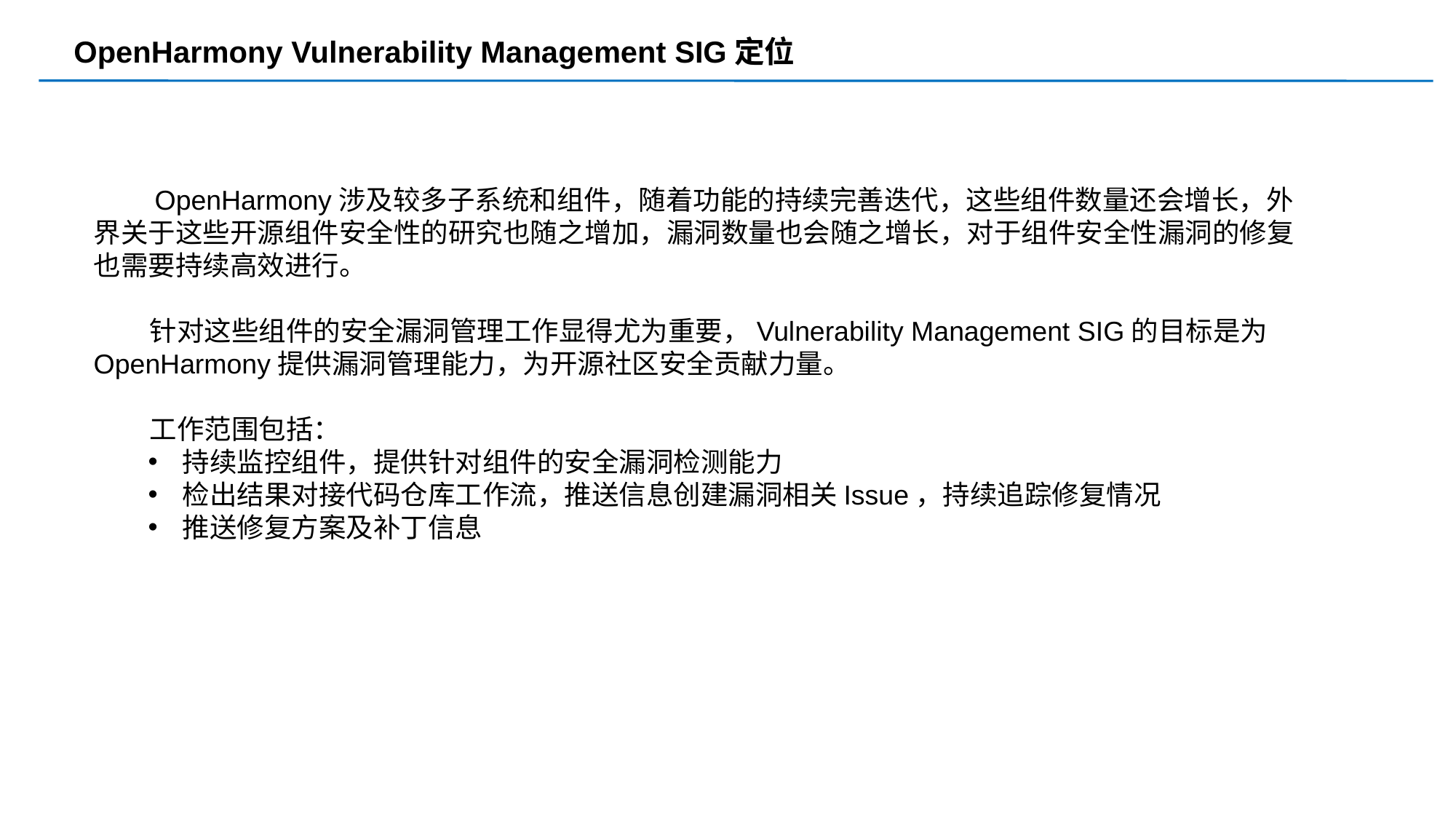

OpenHarmony Vulnerability Management SIG定位

        OpenHarmony涉及较多子系统和组件，随着功能的持续完善迭代，这些组件数量还会增长，外界关于这些开源组件安全性的研究也随之增加，漏洞数量也会随之增长，对于组件安全性漏洞的修复也需要持续高效进行。

        针对这些组件的安全漏洞管理工作显得尤为重要，Vulnerability Management SIG的目标是为OpenHarmony提供漏洞管理能力，为开源社区安全贡献力量。

        工作范围包括：
持续监控组件，提供针对组件的安全漏洞检测能力
检出结果对接代码仓库工作流，推送信息创建漏洞相关Issue，持续追踪修复情况
推送修复方案及补丁信息